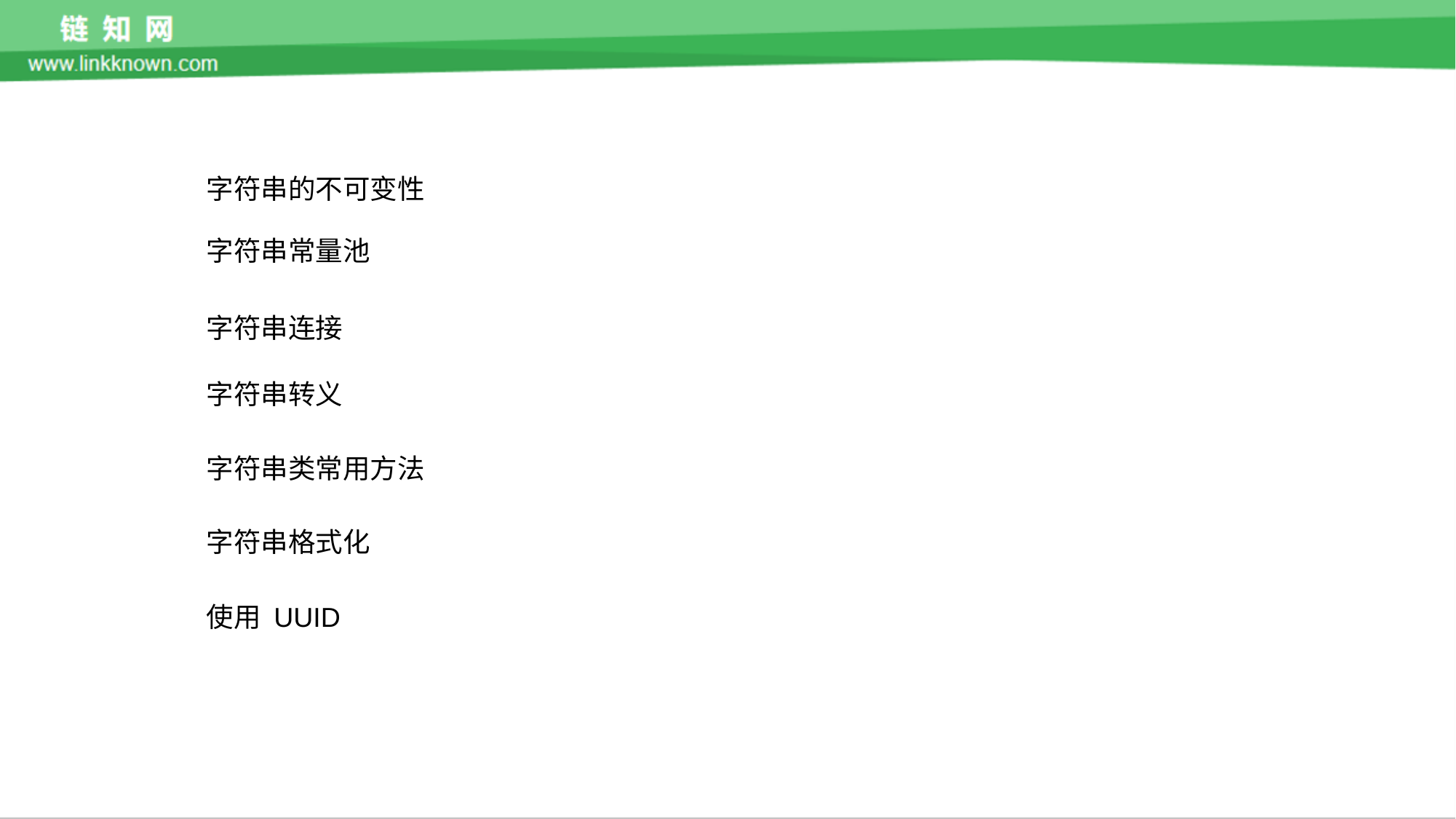

字符串的不可变性
字符串常量池
字符串连接
字符串转义
字符串类常用方法
字符串格式化
使用 UUID